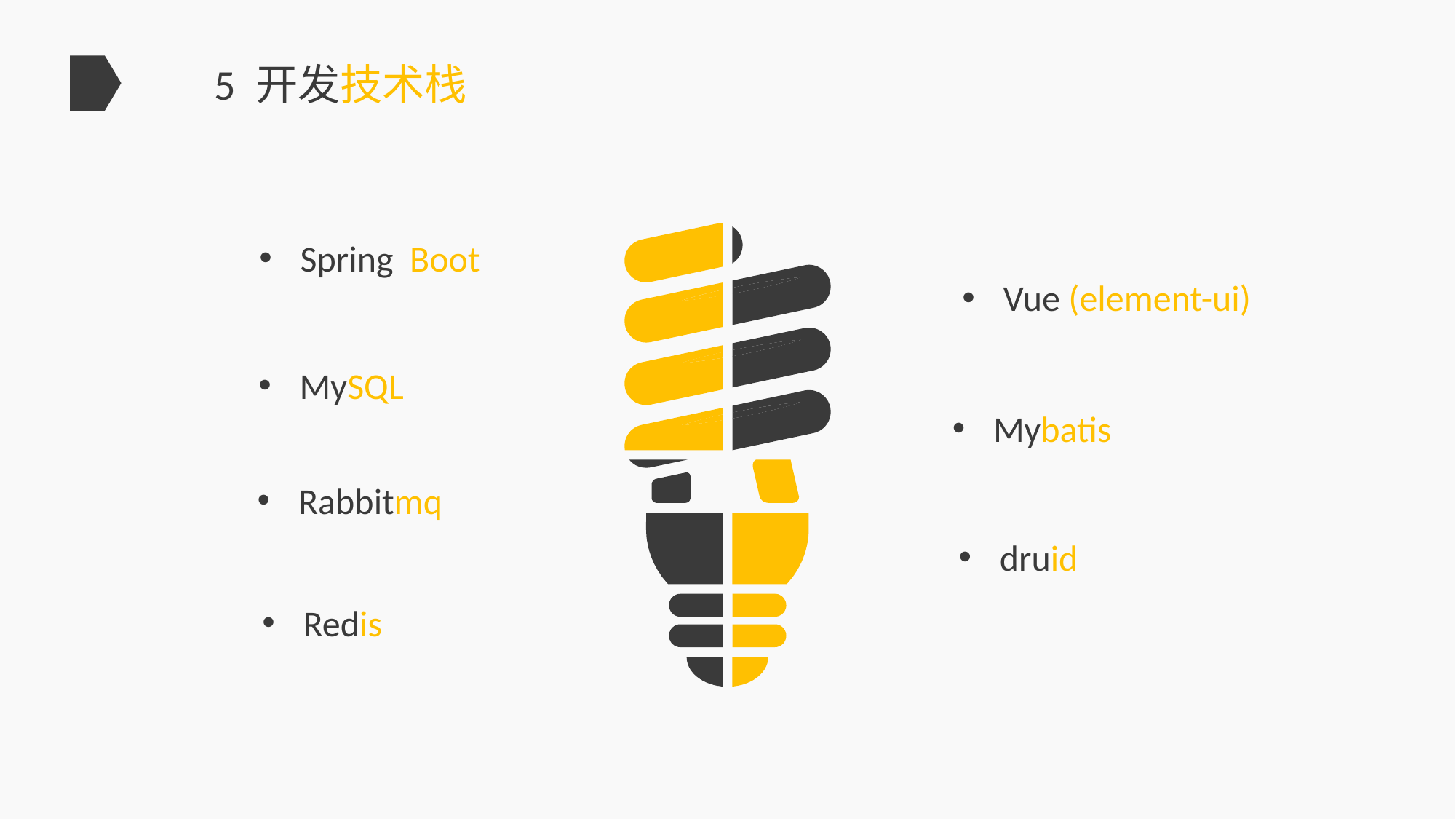

5 开发技术栈

Spring  Boot
Vue (element-ui)
MySQL
Mybatis

Rabbitmq
druid
Redis